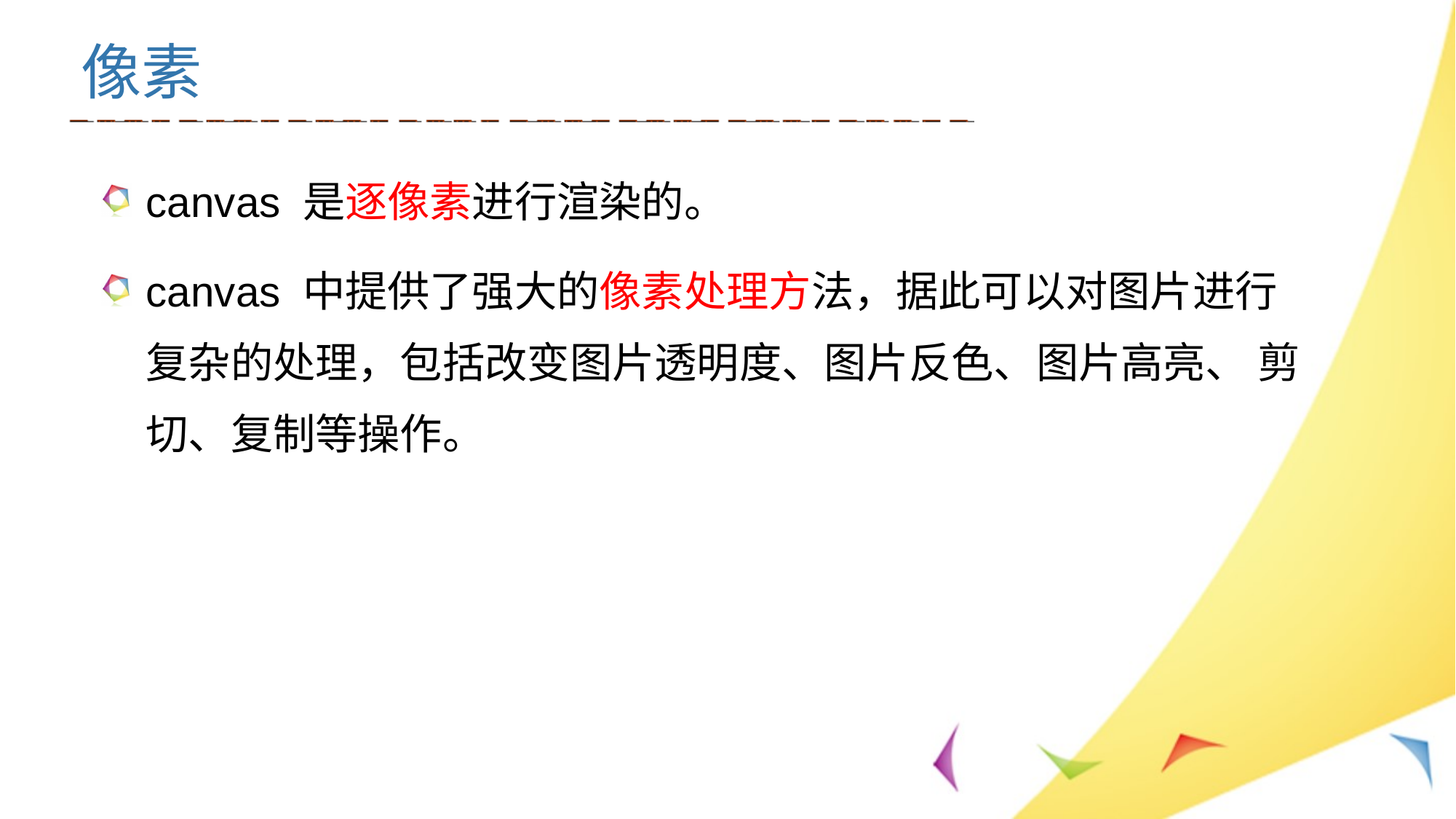

像素
canvas 是逐像素进行渲染的。
canvas 中提供了强大的像素处理方法，据此可以对图片进行复杂的处理，包括改变图片透明度、图片反色、图片高亮、 剪切、复制等操作。